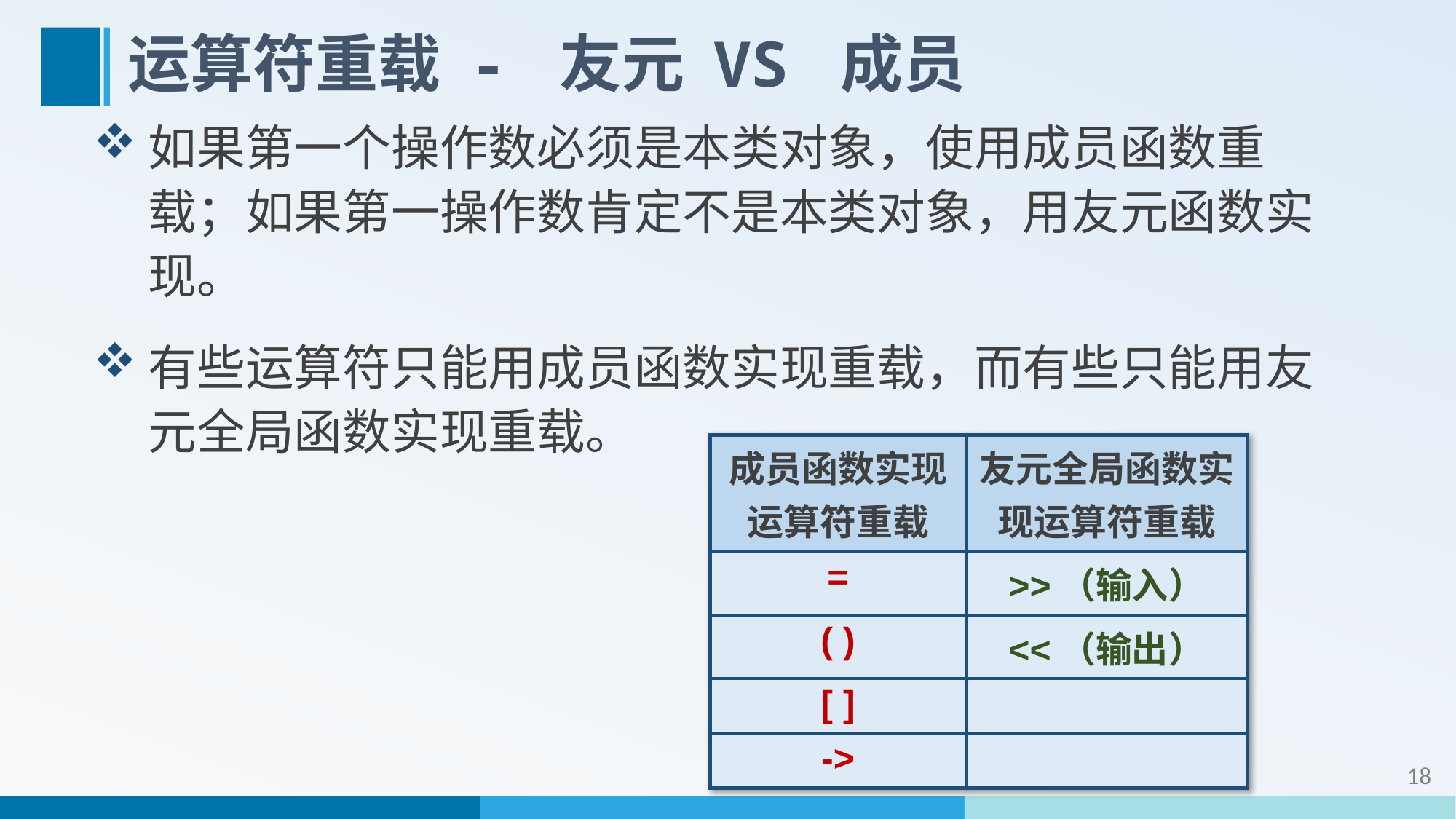

# 运算符重载 - 友元 VS 成员
如果第一个操作数必须是本类对象，使用成员函数重载；如果第一操作数肯定不是本类对象，用友元函数实现。
有些运算符只能用成员函数实现重载，而有些只能用友元全局函数实现重载。
| 成员函数实现运算符重载 | 友元全局函数实现运算符重载 |
| --- | --- |
| = | >>（输入） |
| ( ) | <<（输出） |
| [ ] |  |
| -> |  |